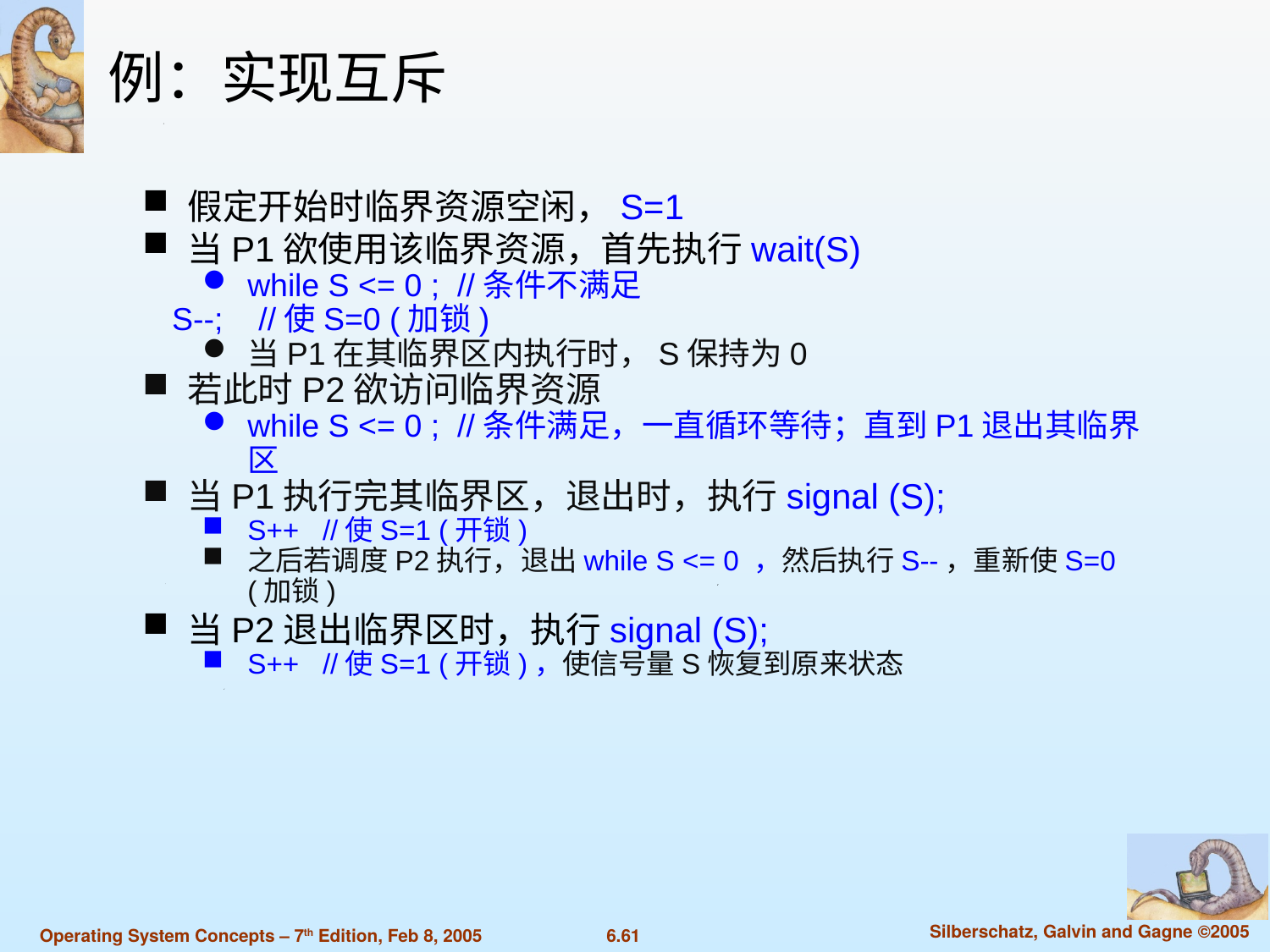

例：实现互斥
假定开始时临界资源空闲，S=1
当P1欲使用该临界资源，首先执行wait(S)
while S <= 0 ;  //条件不满足
     S--;    //使S=0 (加锁)
当P1在其临界区内执行时，S保持为0
若此时P2欲访问临界资源
while S <= 0 ;  //条件满足，一直循环等待；直到P1退出其临界区
当P1执行完其临界区，退出时，执行signal (S);
S++   //使S=1 (开锁)
之后若调度P2执行，退出while S <= 0 ，然后执行S--，重新使S=0 (加锁)
当P2退出临界区时，执行signal (S);
S++   //使S=1 (开锁)，使信号量S恢复到原来状态